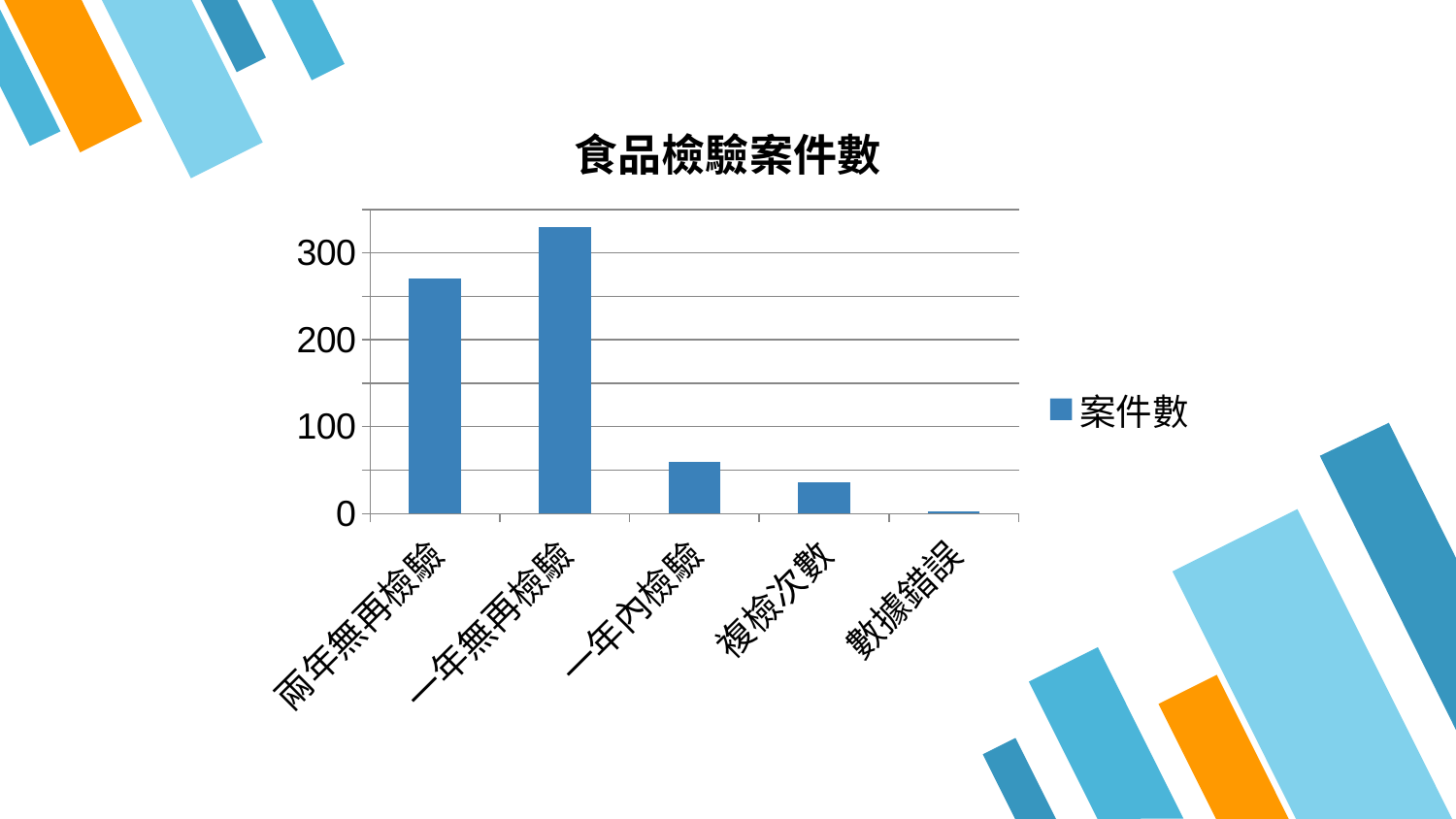

### Chart: 食品檢驗案件數

| Category | 案件數 |
|---|---|
| 兩年無再檢驗 | 271.0 |
| 一年無再檢驗 | 330.0 |
| 一年內檢驗 | 60.0 |
| 複檢次數 | 36.0 |
| 數據錯誤 | 2.0 |
#